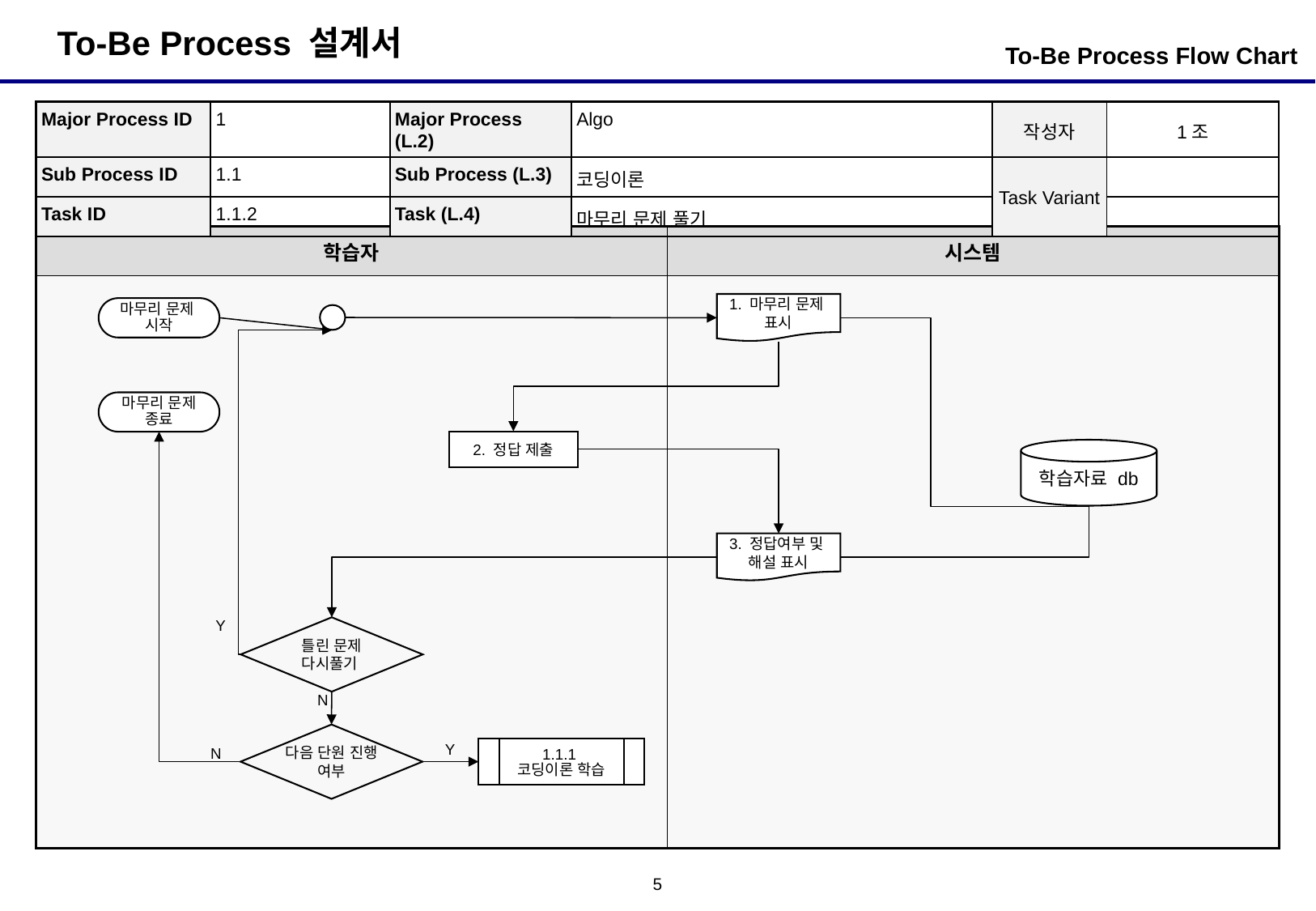

To-Be Process Flow Chart
| Major Process ID | 1 | Major Process (L.2) | Algo | 작성자 | 1조 |
| --- | --- | --- | --- | --- | --- |
| Sub Process ID | 1.1 | Sub Process (L.3) | 코딩이론 | Task Variant |  |
| Task ID | 1.1.2 | Task (L.4) | 마무리 문제 풀기 |  |  |
| 학습자 | 시스템 |
| --- | --- |
|  |  |
1. 마무리 문제
표시
마무리 문제
시작

마무리 문제
종료
2. 정답 제출
학습자료 db
3. 정답여부 및
해설 표시
Y
틀린 문제
다시풀기
N
다음 단원 진행
여부
Y
N
1.1.1
코딩이론 학습